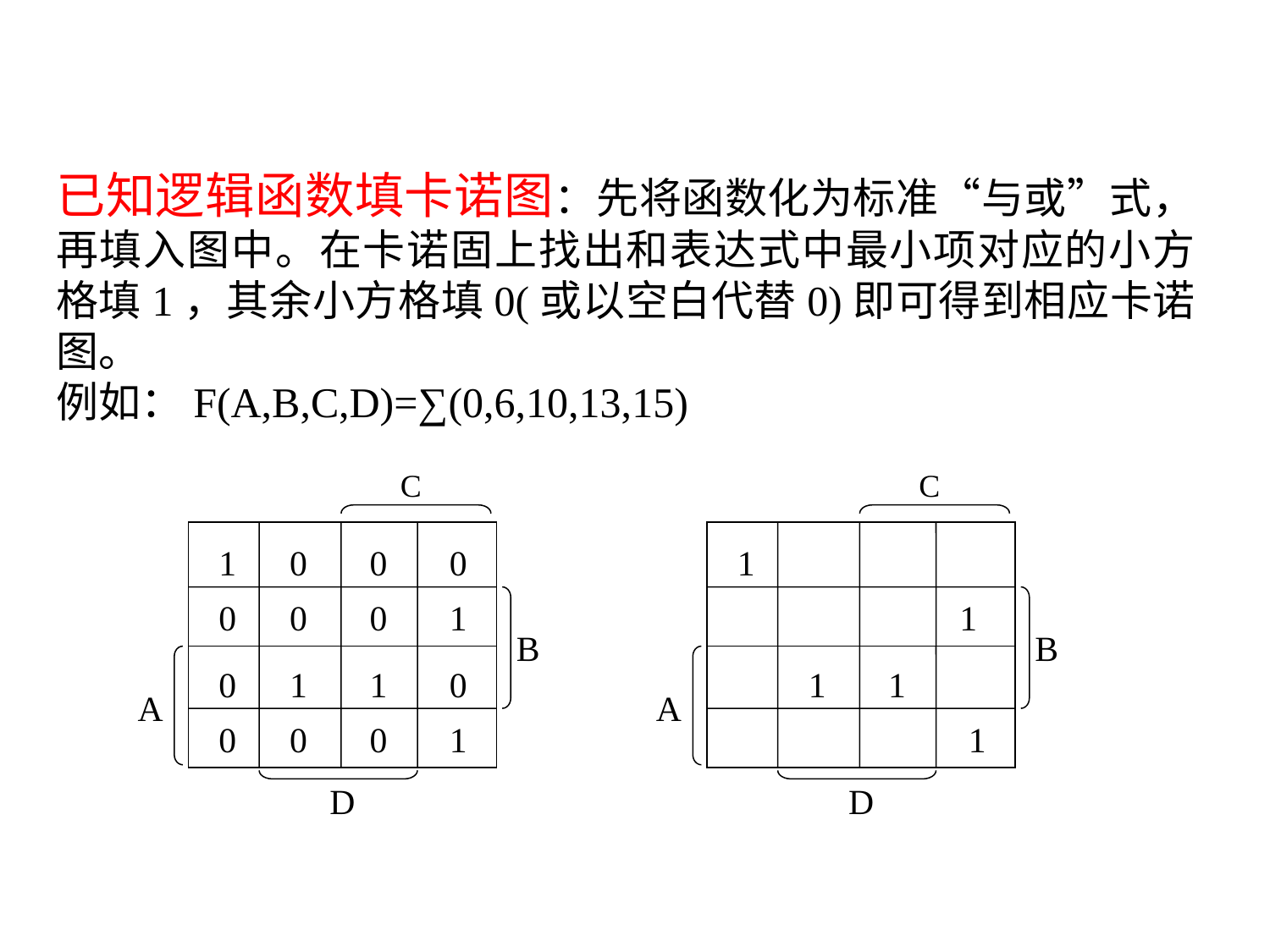

已知逻辑函数填卡诺图：先将函数化为标准“与或”式，再填入图中。在卡诺固上找出和表达式中最小项对应的小方格填1，其余小方格填0(或以空白代替0)即可得到相应卡诺图。
例如：F(A,B,C,D)=∑(0,6,10,13,15)

C
  1      0       0       0
  0      0       0       1

B
  0      1       1       0
  0      0       0       1

A

D

C
  1
                           1

B
          1       1
                            1

A

D